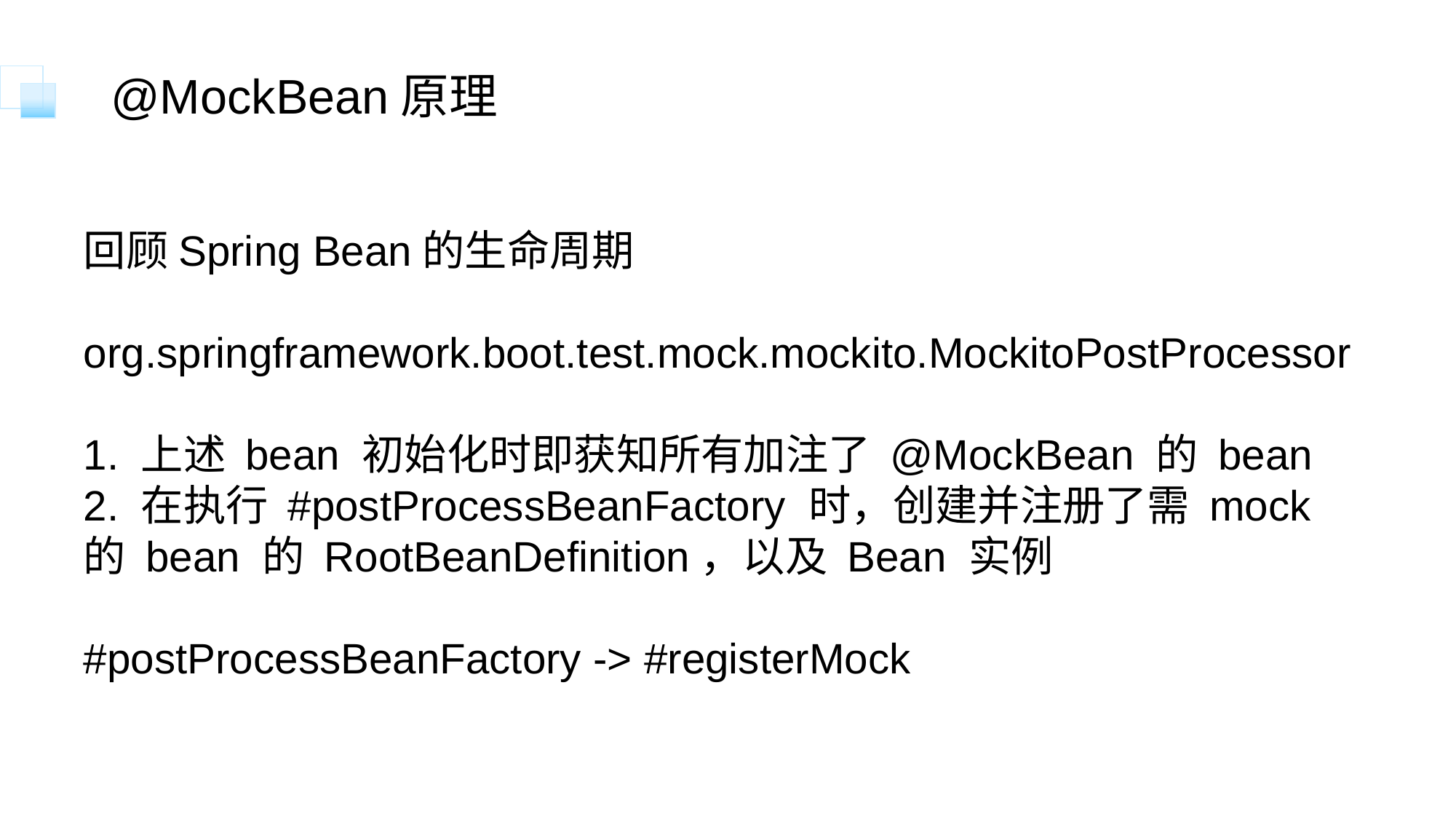

# @MockBean原理
回顾Spring Bean的生命周期

org.springframework.boot.test.mock.mockito.MockitoPostProcessor

1. 上述 bean 初始化时即获知所有加注了 @MockBean 的 bean
2. 在执行 #postProcessBeanFactory 时，创建并注册了需 mock 的 bean 的 RootBeanDefinition，以及 Bean 实例

#postProcessBeanFactory -> #registerMock